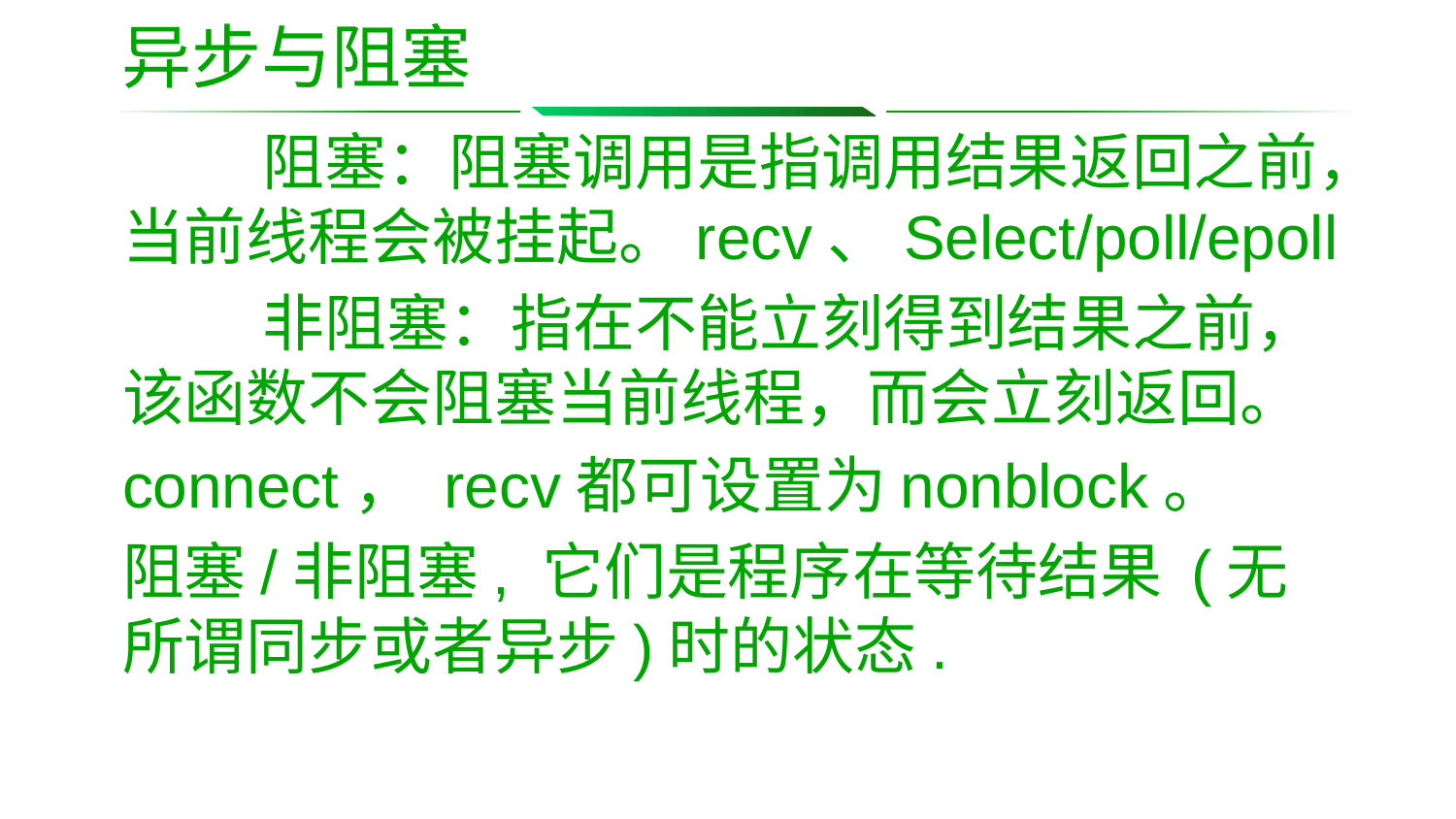

# 异步与阻塞
	阻塞：阻塞调用是指调用结果返回之前，当前线程会被挂起。recv、Select/poll/epoll
	非阻塞：指在不能立刻得到结果之前，该函数不会阻塞当前线程，而会立刻返回。
connect， recv都可设置为nonblock。
阻塞/非阻塞, 它们是程序在等待结果 (无所谓同步或者异步)时的状态.